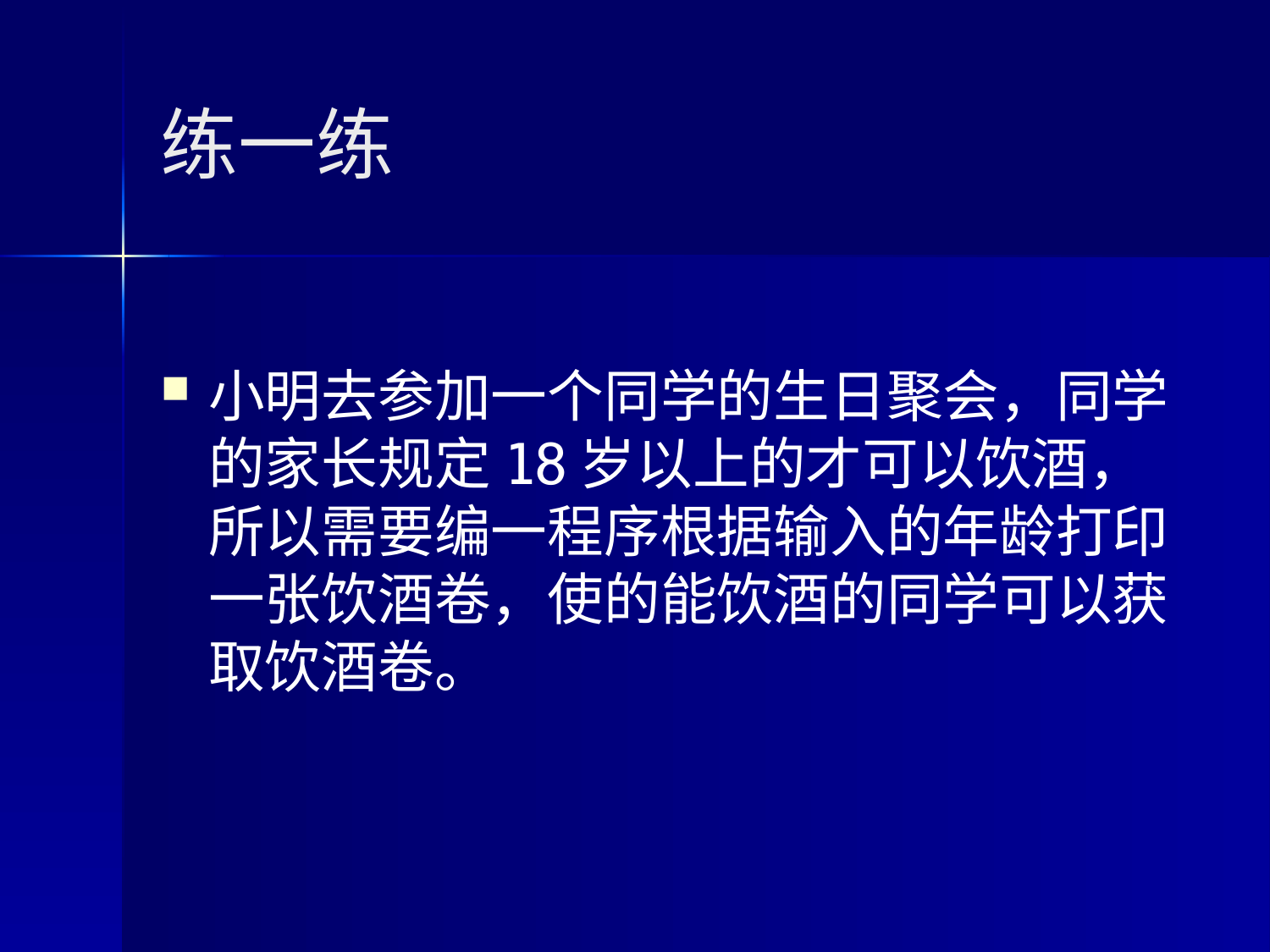

# 练一练

小明去参加一个同学的生日聚会，同学的家长规定18岁以上的才可以饮酒，所以需要编一程序根据输入的年龄打印一张饮酒卷，使的能饮酒的同学可以获取饮酒卷。